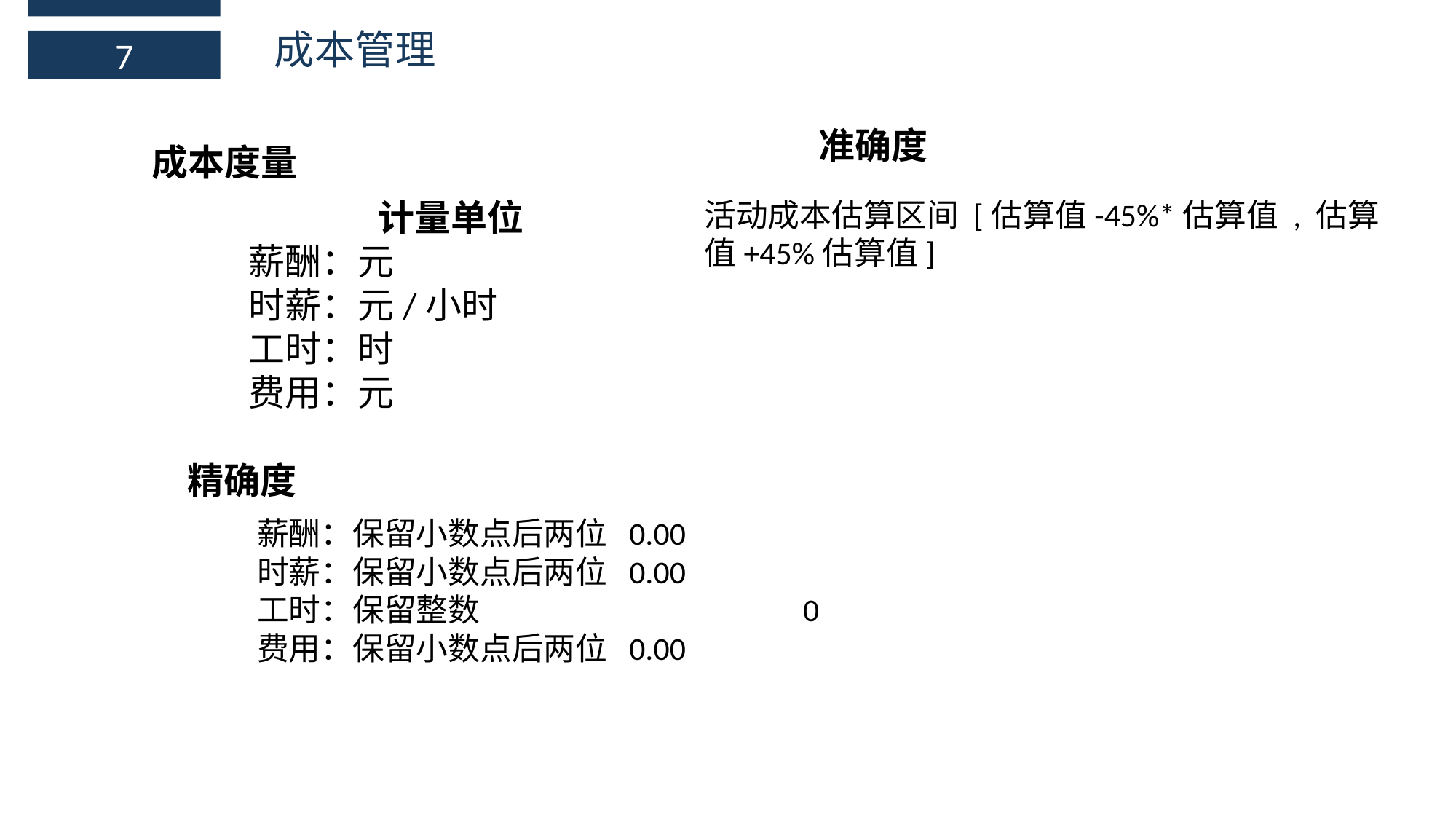

成本管理
7
准确度
成本度量
计量单位
薪酬：元
时薪：元/小时
工时：时
费用：元
活动成本估算区间 [估算值-45%*估算值 , 估算值+45%估算值]
精确度
薪酬：保留小数点后两位  0.00
时薪：保留小数点后两位  0.00
工时：保留整数			0
费用：保留小数点后两位  0.00